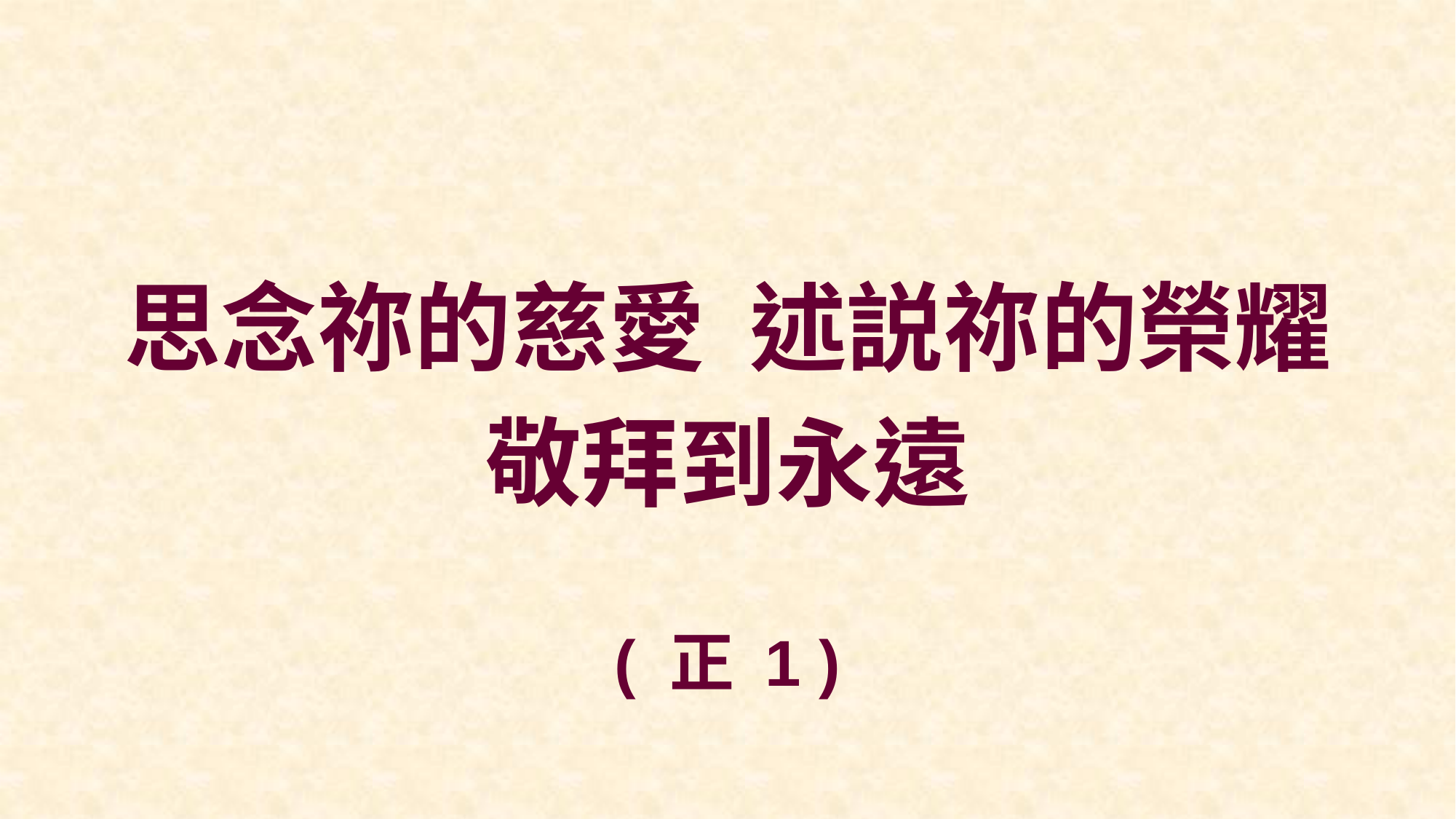

思念祢的慈愛  述説祢的榮耀
敬拜到永遠
( 正 1 )